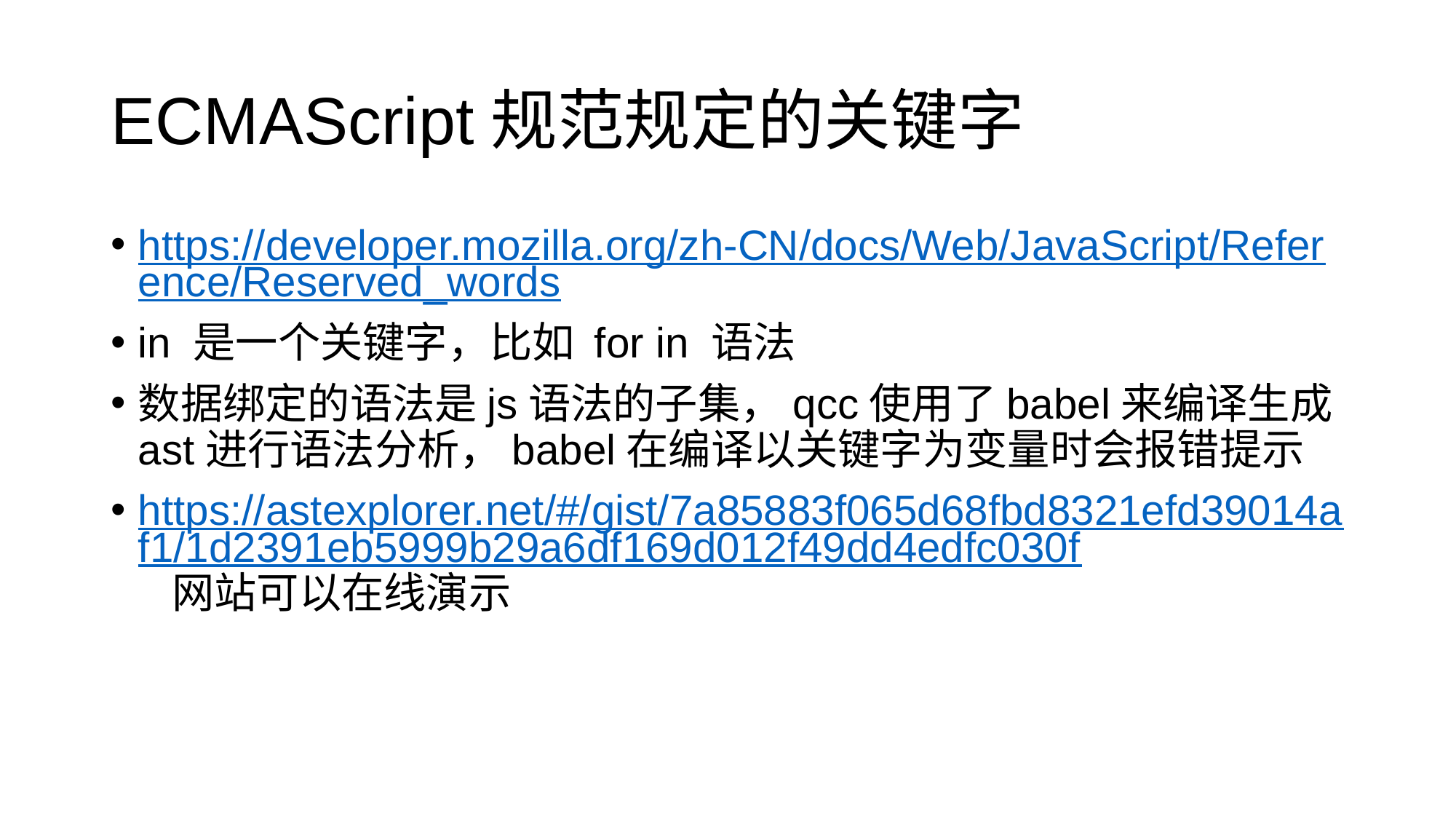

# ECMAScript规范规定的关键字
https://developer.mozilla.org/zh-CN/docs/Web/JavaScript/Reference/Reserved_words
in 是一个关键字，比如 for in 语法
数据绑定的语法是js语法的子集，qcc使用了babel来编译生成ast进行语法分析，babel在编译以关键字为变量时会报错提示
https://astexplorer.net/#/gist/7a85883f065d68fbd8321efd39014af1/1d2391eb5999b29a6df169d012f49dd4edfc030f  网站可以在线演示